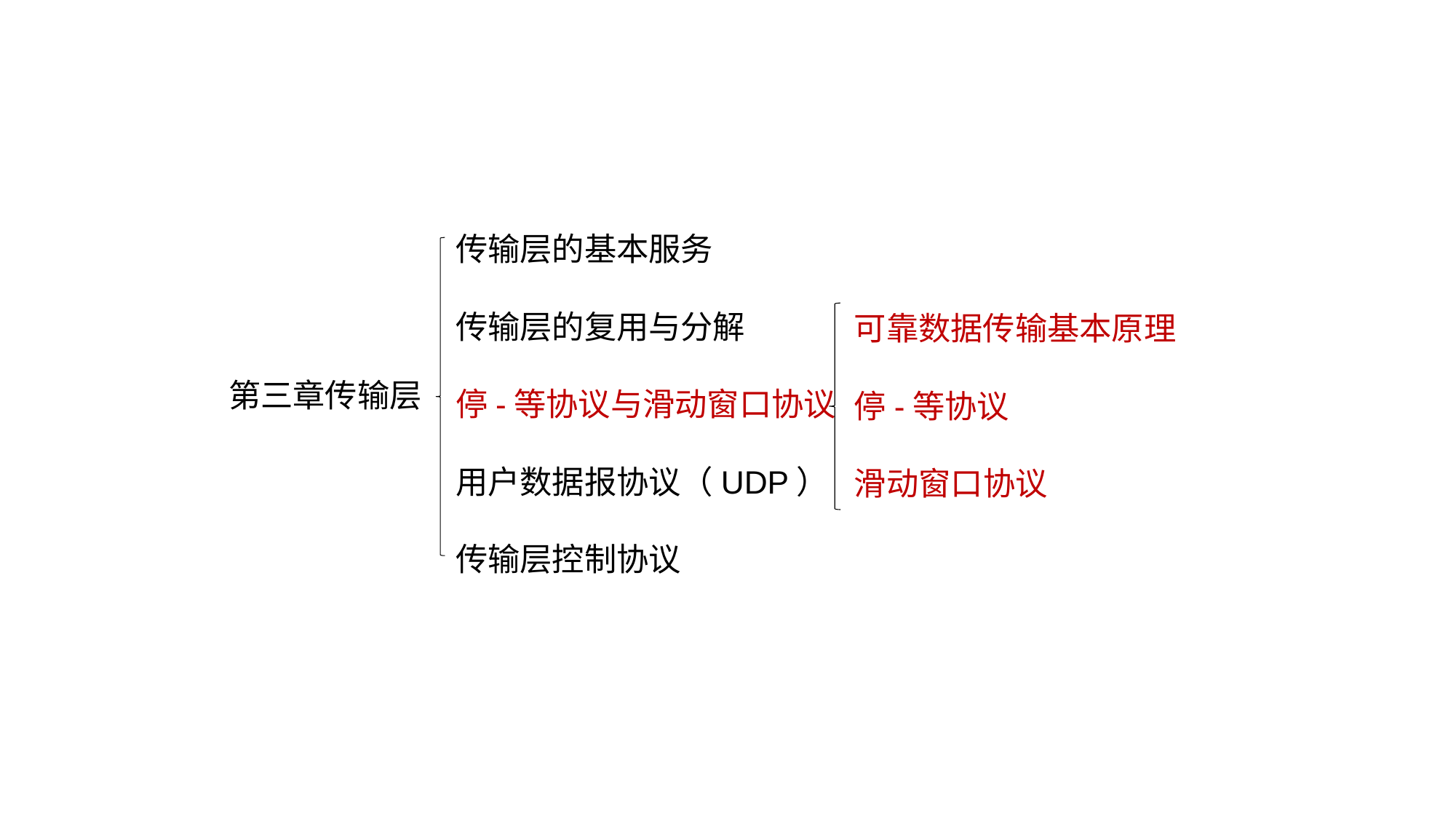

传输层的基本服务

传输层的复用与分解

停-等协议与滑动窗口协议

用户数据报协议（UDP）

传输层控制协议

可靠数据传输基本原理

停-等协议

滑动窗口协议
第三章传输层